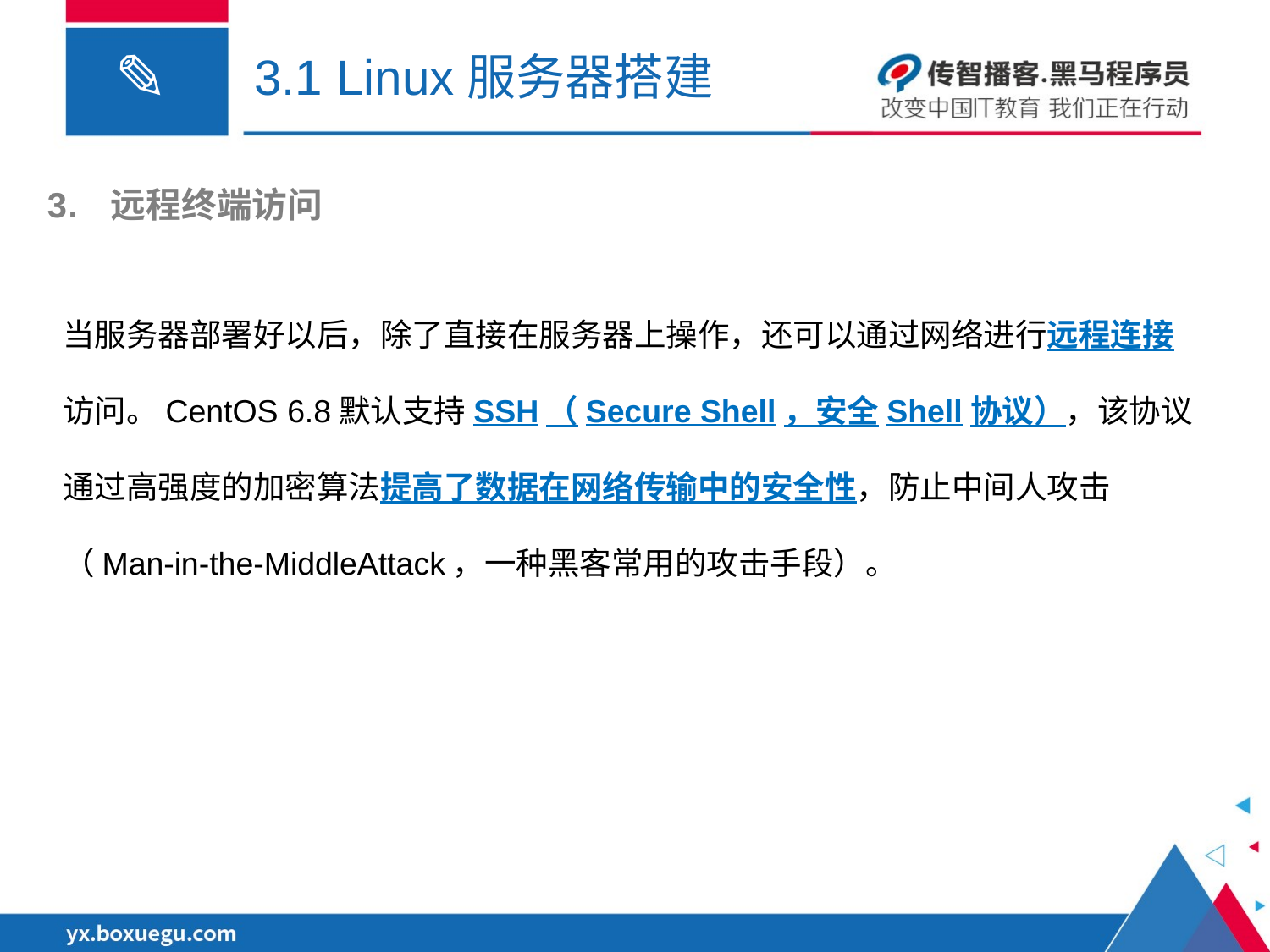

# 3.1 Linux服务器搭建
远程终端访问
当服务器部署好以后，除了直接在服务器上操作，还可以通过网络进行远程连接访问。CentOS 6.8默认支持SSH（Secure Shell，安全Shell协议），该协议通过高强度的加密算法提高了数据在网络传输中的安全性，防止中间人攻击（Man-in-the-MiddleAttack，一种黑客常用的攻击手段）。